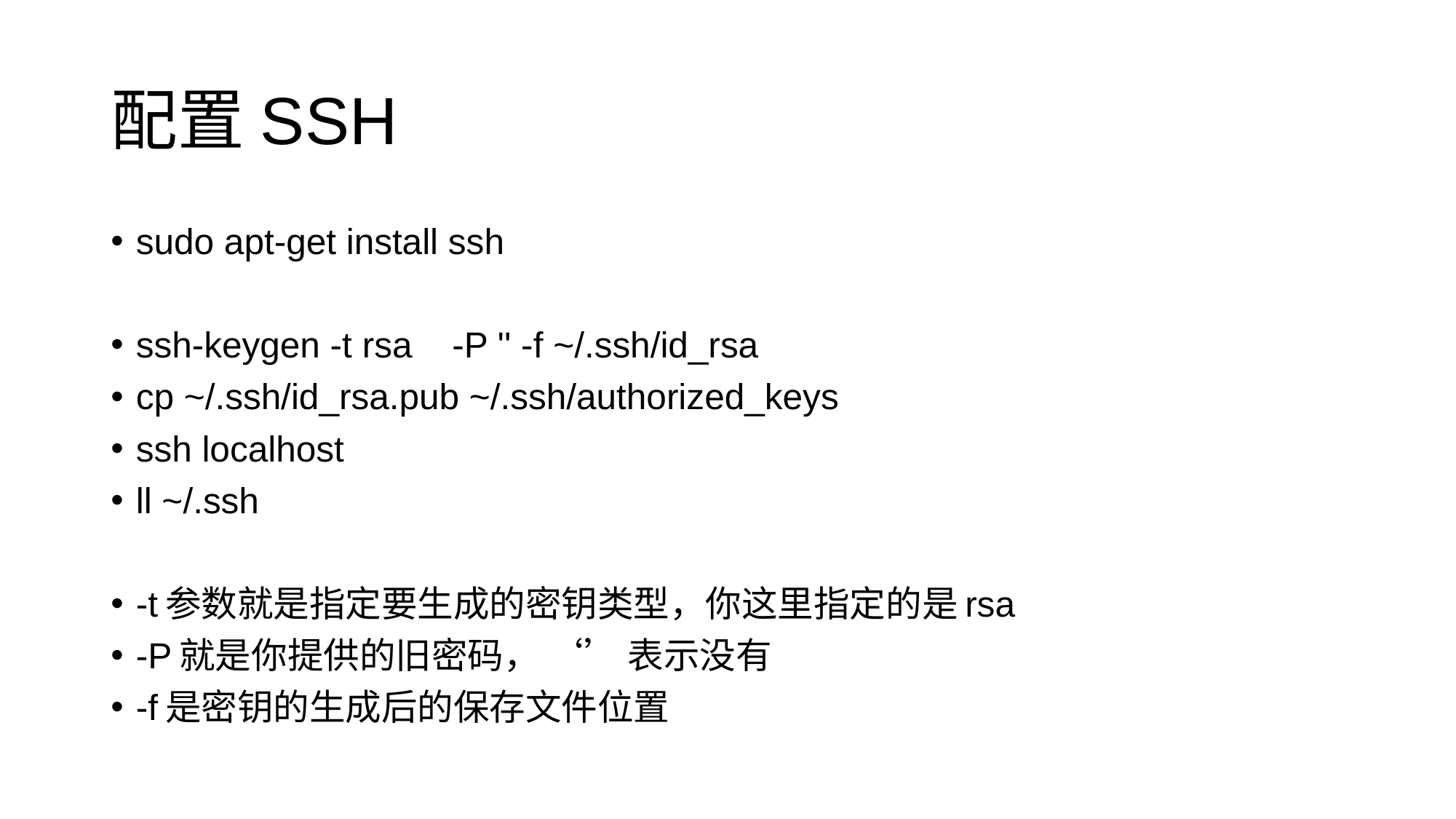

# 配置SSH
sudo apt-get install ssh

ssh-keygen -t rsa    -P '' -f ~/.ssh/id_rsa
cp ~/.ssh/id_rsa.pub ~/.ssh/authorized_keys
ssh localhost
ll ~/.ssh

-t参数就是指定要生成的密钥类型，你这里指定的是rsa
-P就是你提供的旧密码， ‘’ 表示没有
-f是密钥的生成后的保存文件位置